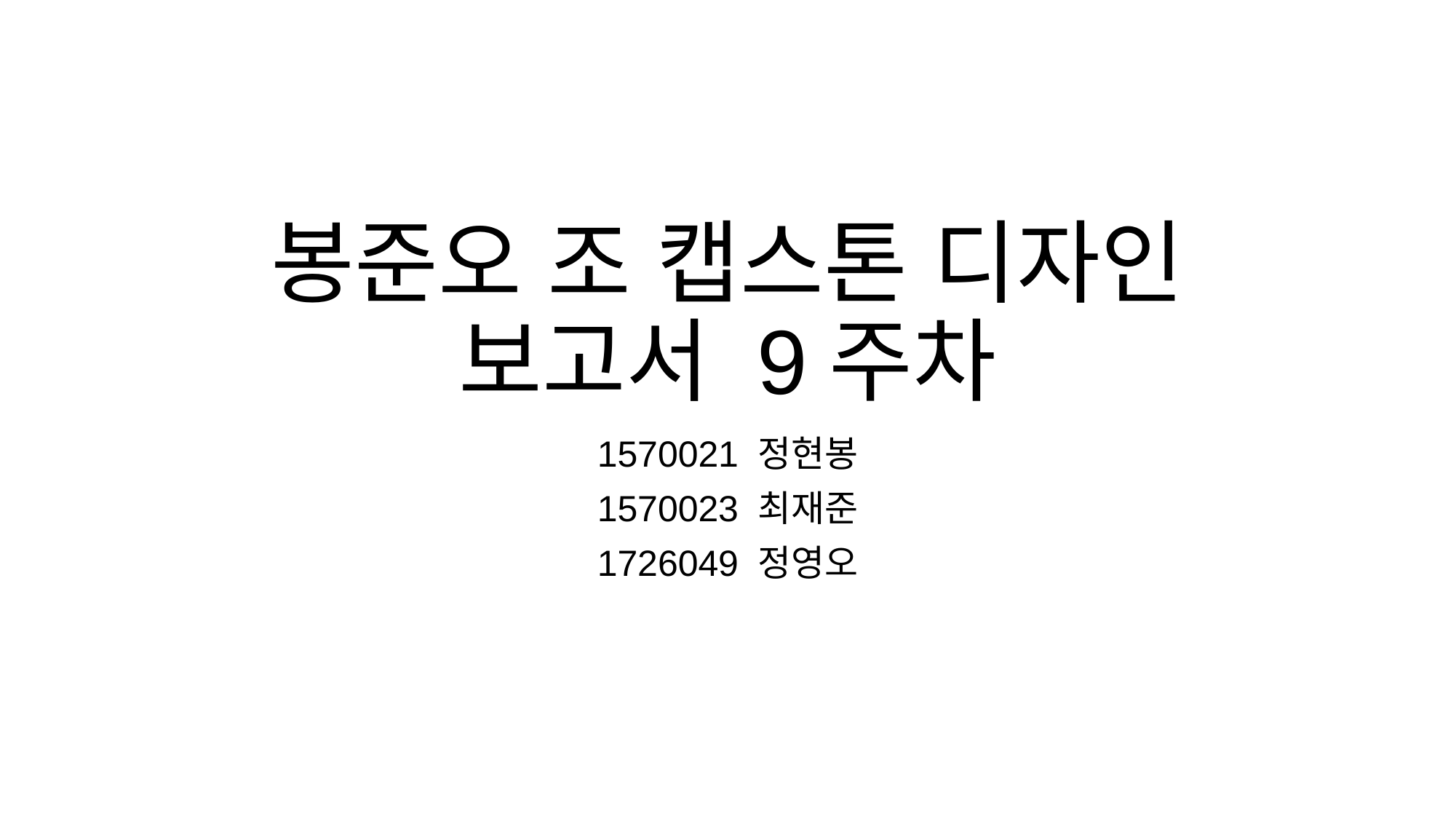

# 봉준오 조 캡스톤 디자인 보고서 9주차
1570021 정현봉
1570023 최재준
1726049 정영오